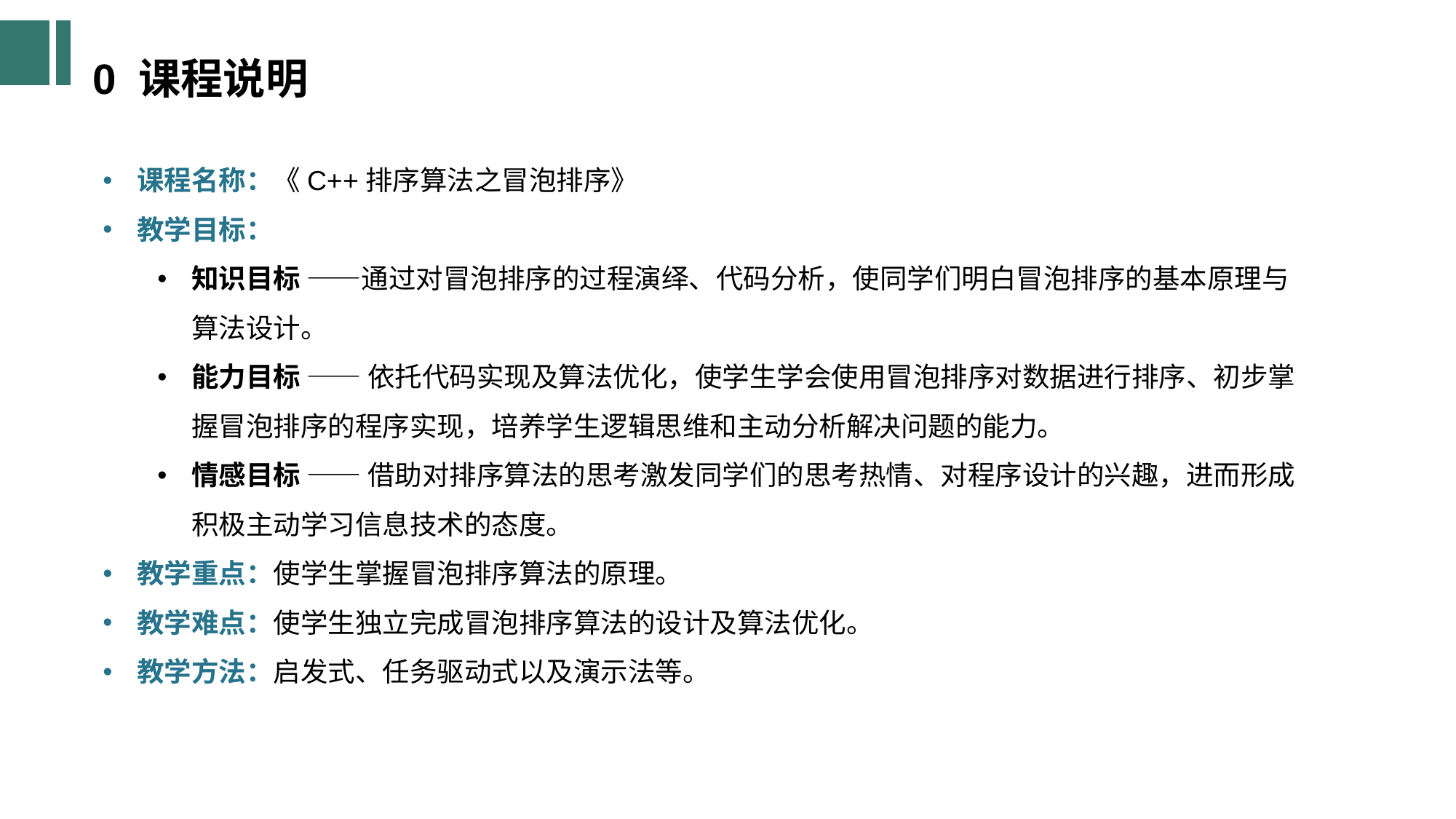

0 课程说明

课程名称：《C++排序算法之冒泡排序》
教学目标：
知识目标 ——通过对冒泡排序的过程演绎、代码分析，使同学们明白冒泡排序的基本原理与算法设计。
能力目标 —— 依托代码实现及算法优化，使学生学会使用冒泡排序对数据进行排序、初步掌握冒泡排序的程序实现，培养学生逻辑思维和主动分析解决问题的能力。
情感目标 —— 借助对排序算法的思考激发同学们的思考热情、对程序设计的兴趣，进而形成积极主动学习信息技术的态度。
教学重点：使学生掌握冒泡排序算法的原理。
教学难点：使学生独立完成冒泡排序算法的设计及算法优化。
教学方法：启发式、任务驱动式以及演示法等。